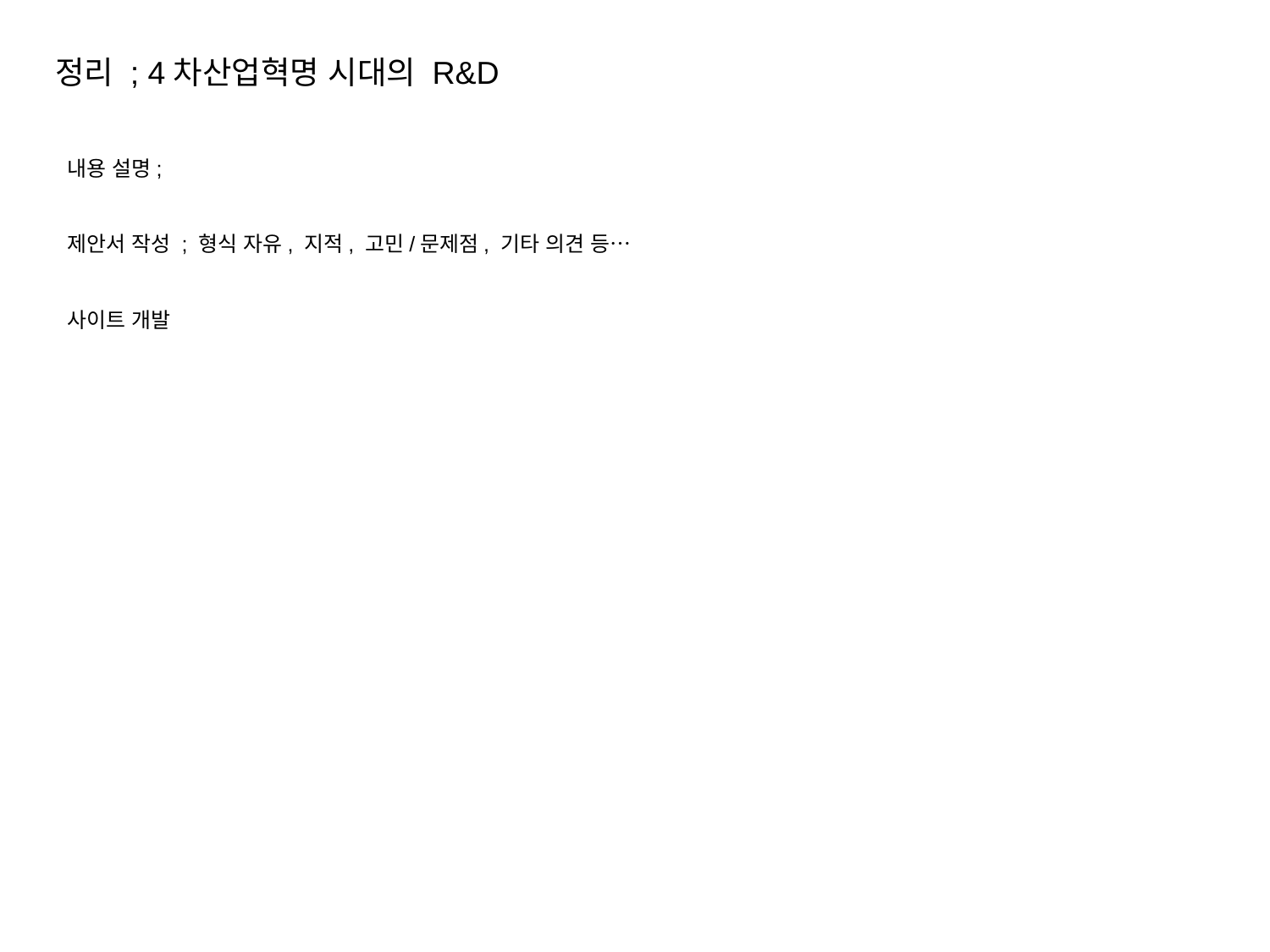

정리 ; 4차산업혁명 시대의 R&D
내용 설명;

제안서 작성 ; 형식 자유, 지적, 고민/문제점, 기타 의견 등…

사이트 개발